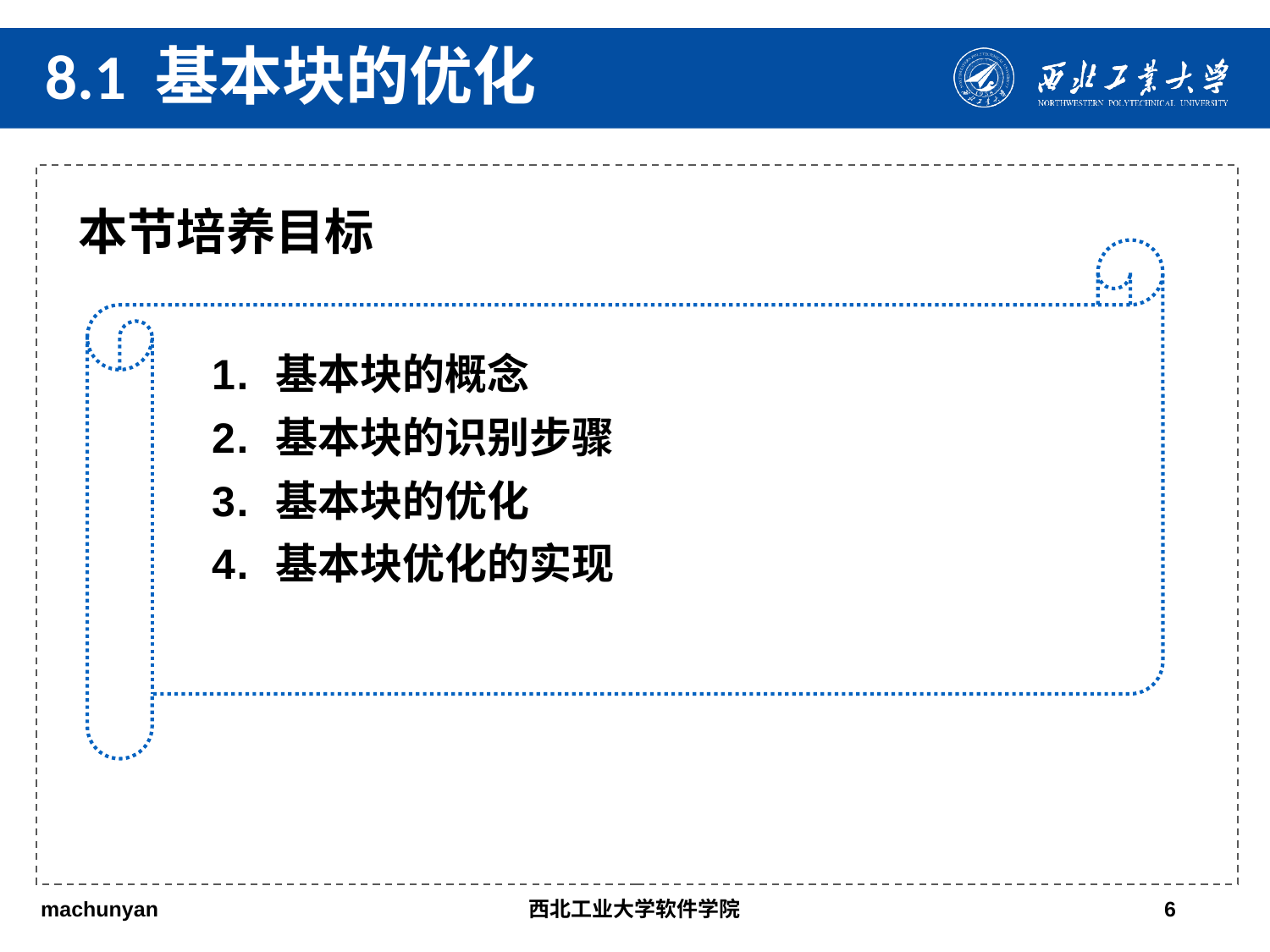

8.1 基本块的优化
基本块的概念
基本块的识别步骤
基本块的优化
基本块优化的实现